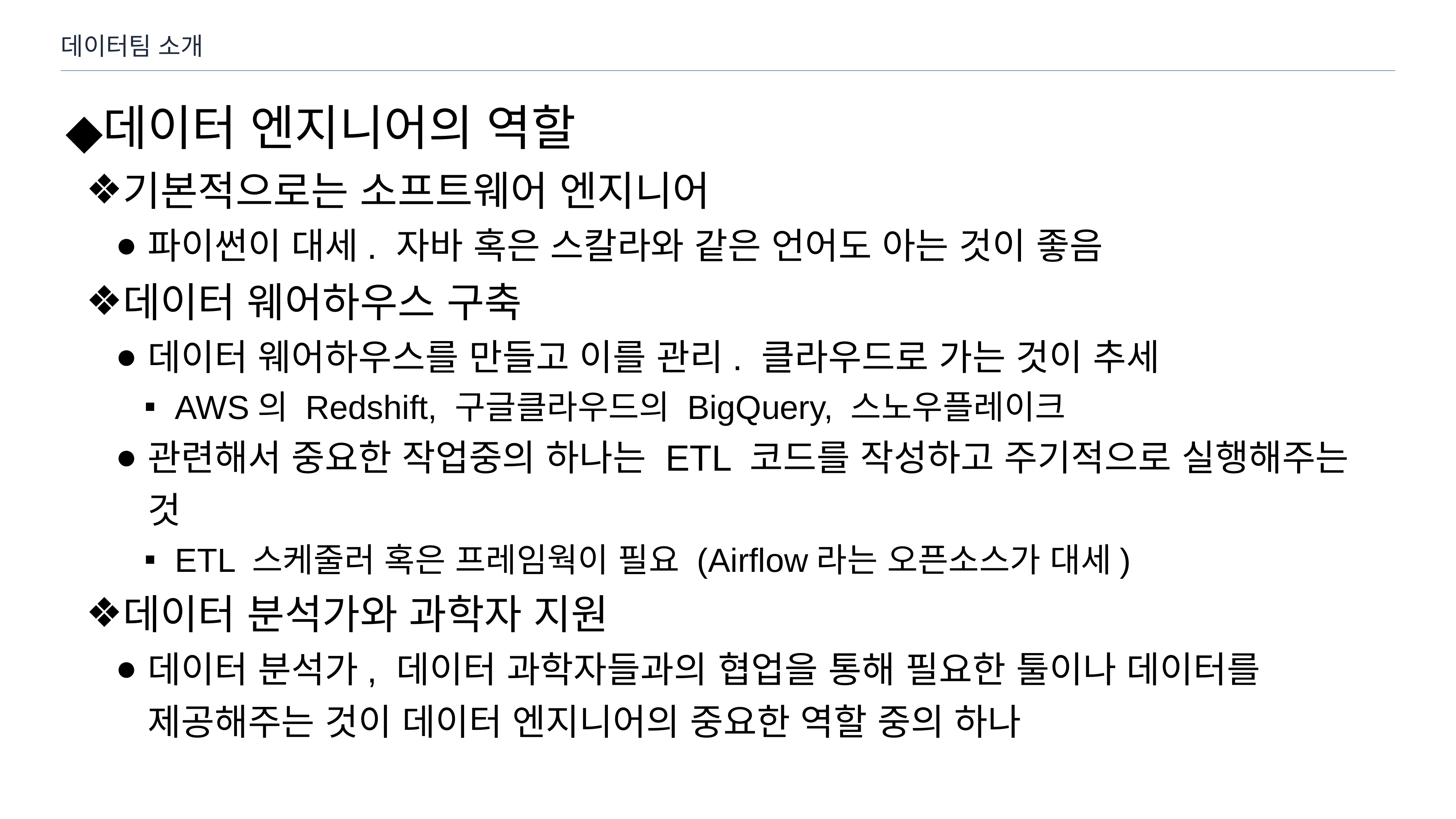

데이터팀 소개
데이터 엔지니어의 역할
기본적으로는 소프트웨어 엔지니어
파이썬이 대세. 자바 혹은 스칼라와 같은 언어도 아는 것이 좋음
데이터 웨어하우스 구축
데이터 웨어하우스를 만들고 이를 관리. 클라우드로 가는 것이 추세
AWS의 Redshift, 구글클라우드의 BigQuery, 스노우플레이크
관련해서 중요한 작업중의 하나는 ETL 코드를 작성하고 주기적으로 실행해주는 것
ETL 스케줄러 혹은 프레임웍이 필요 (Airflow라는 오픈소스가 대세)
데이터 분석가와 과학자 지원
데이터 분석가, 데이터 과학자들과의 협업을 통해 필요한 툴이나 데이터를 제공해주는 것이 데이터 엔지니어의 중요한 역할 중의 하나